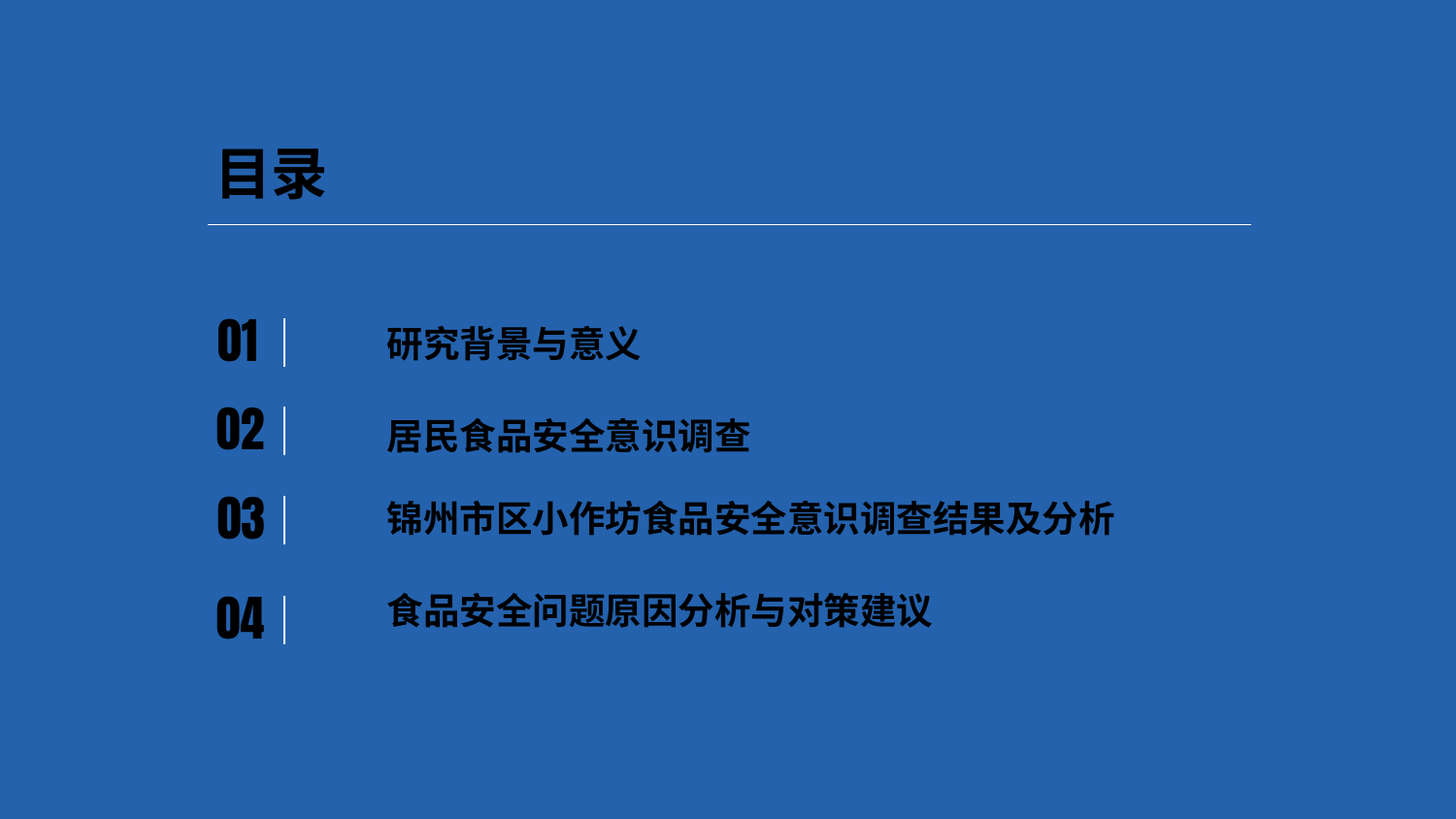

目录
01
研究背景与意义

02
居民食品安全意识调查
03
锦州市区小作坊食品安全意识调查结果及分析
食品安全问题原因分析与对策建议
04